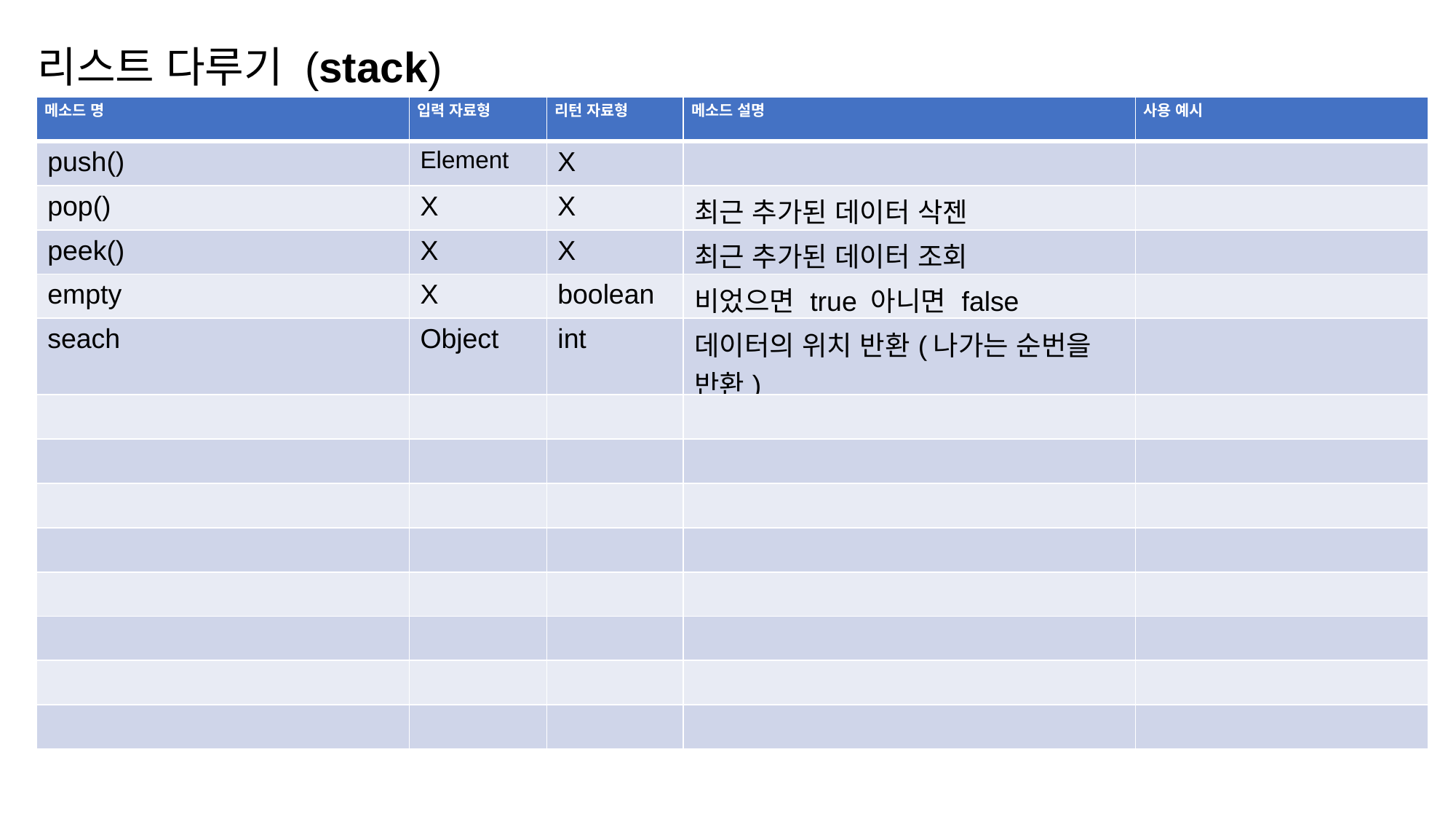

리스트 다루기 (stack)
| 메소드 명 | 입력 자료형 | 리턴 자료형 | 메소드 설명 | 사용 예시 |
| --- | --- | --- | --- | --- |
| push() | Element | X |  |  |
| pop() | X | X | 최근 추가된 데이터 삭젠 |  |
| peek() | X | X | 최근 추가된 데이터 조회 |  |
| empty | X | boolean | 비었으면 true 아니면 false |  |
| seach | Object | int | 데이터의 위치 반환(나가는 순번을 반환) |  |
|  |  |  |  |  |
|  |  |  |  |  |
|  |  |  |  |  |
|  |  |  |  |  |
|  |  |  |  |  |
|  |  |  |  |  |
|  |  |  |  |  |
|  |  |  |  |  |